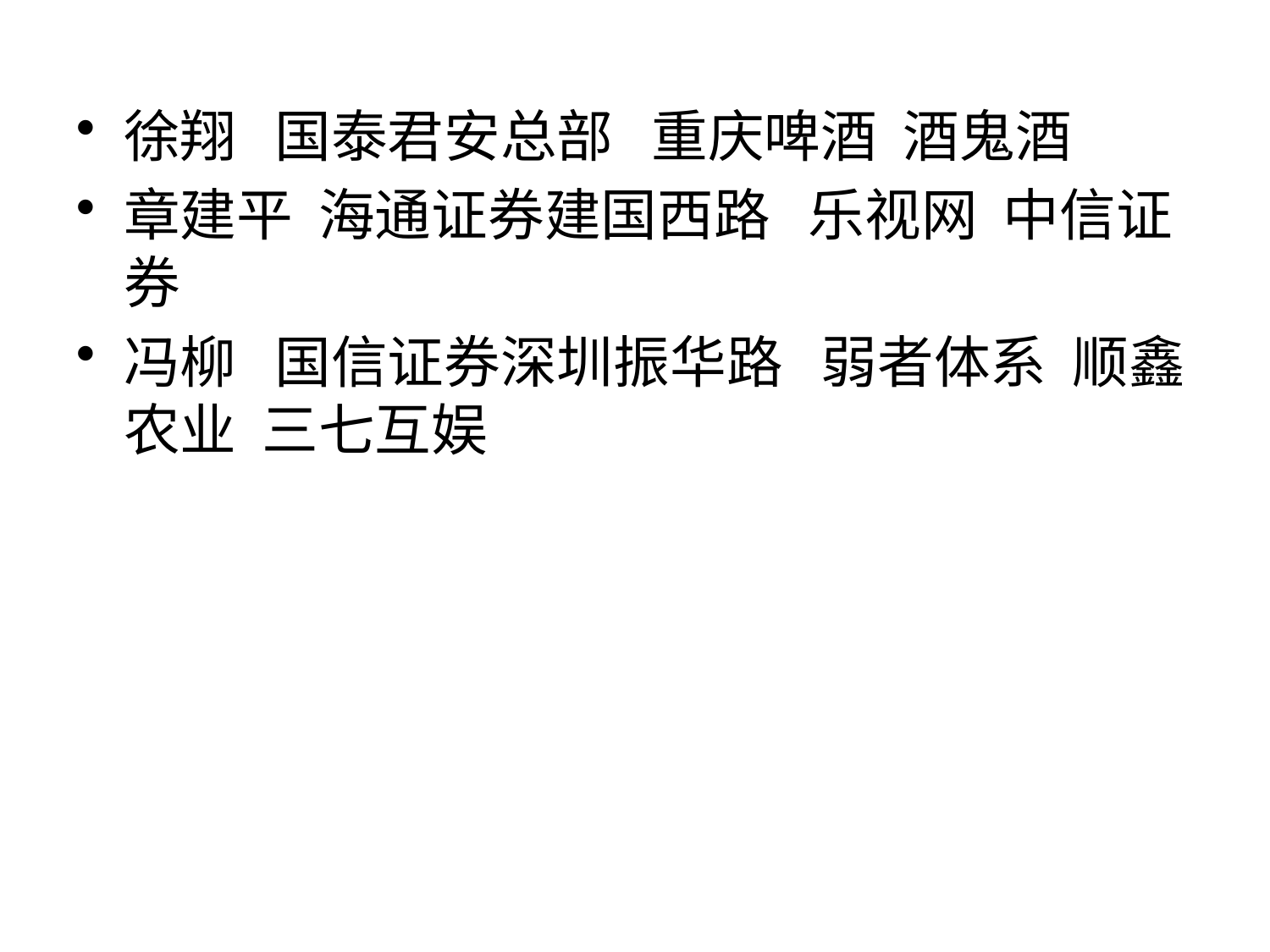

徐翔   国泰君安总部   重庆啤酒  酒鬼酒
章建平  海通证券建国西路   乐视网  中信证券
冯柳   国信证券深圳振华路   弱者体系  顺鑫农业  三七互娱